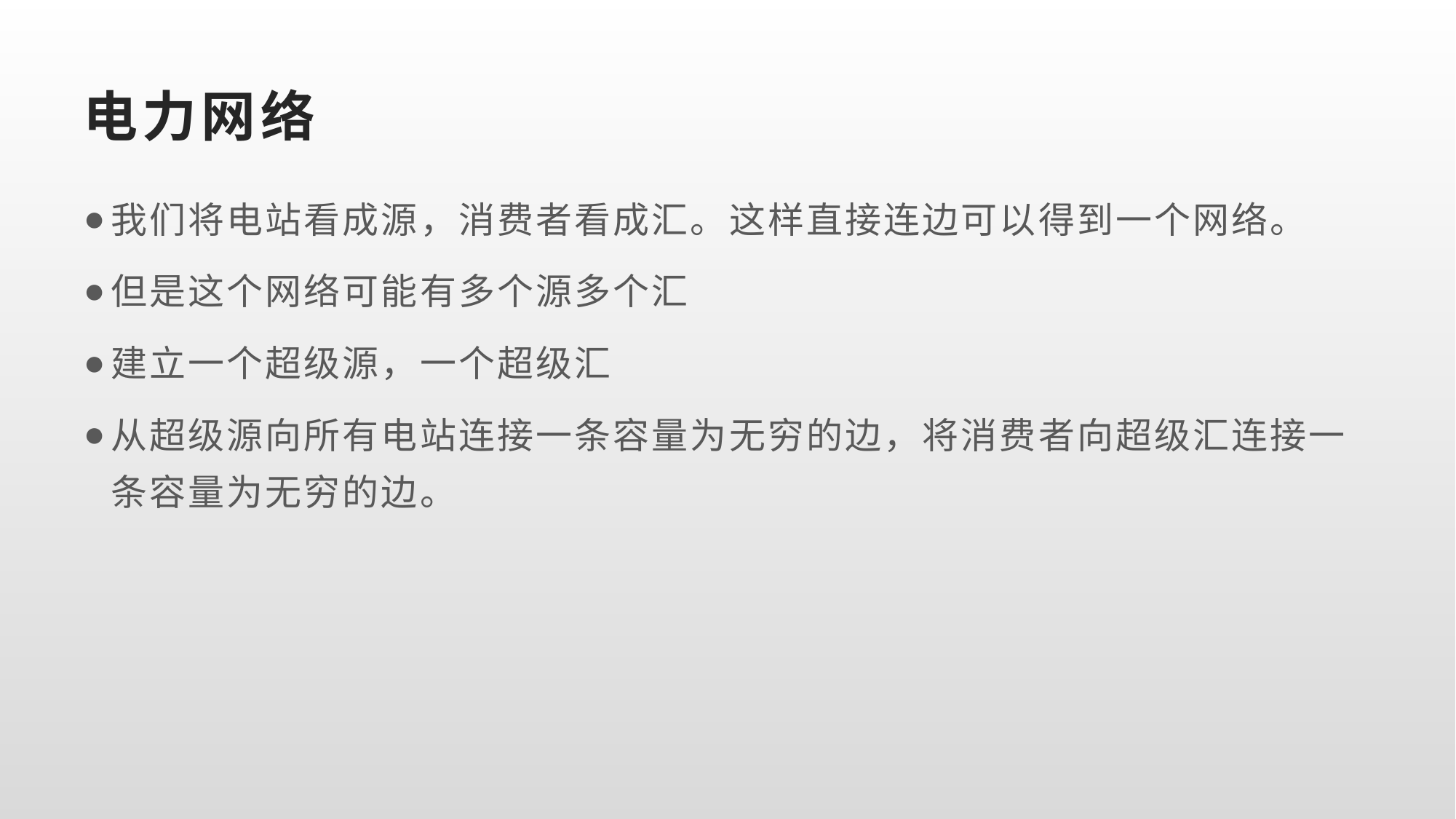

# 电力网络
我们将电站看成源，消费者看成汇。这样直接连边可以得到一个网络。
但是这个网络可能有多个源多个汇
建立一个超级源，一个超级汇
从超级源向所有电站连接一条容量为无穷的边，将消费者向超级汇连接一条容量为无穷的边。